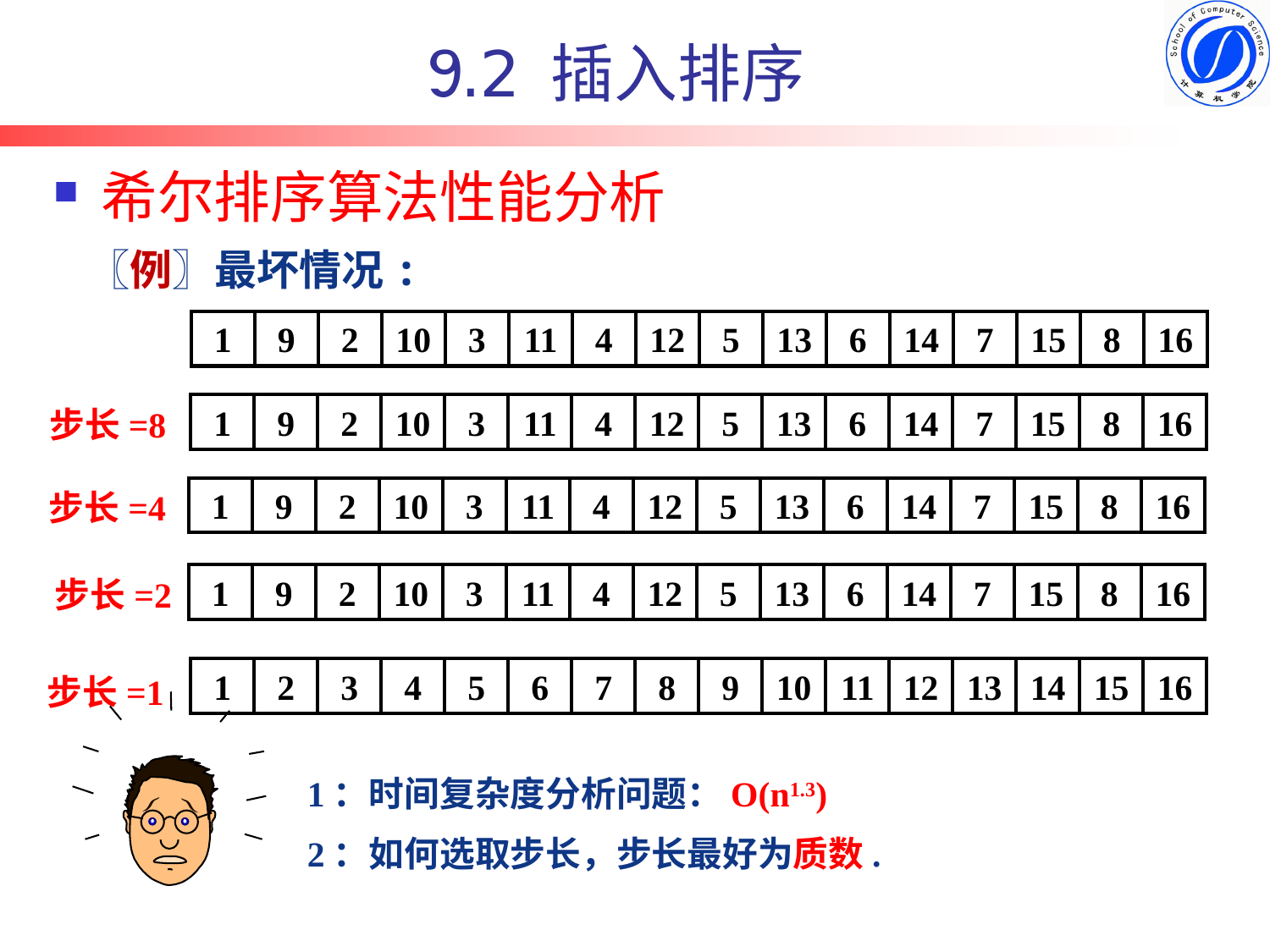

# 9.2 插入排序
希尔排序算法性能分析
〖例〗最坏情况:
1
9
2
10
3
11
4
12
5
13
6
14
7
15
8
16
1
9
2
10
3
11
4
12
5
13
6
14
7
15
8
16
步长=8
1
9
2
10
3
11
4
12
5
13
6
14
7
15
8
16
步长=4
1
9
2
10
3
11
4
12
5
13
6
14
7
15
8
16
步长=2
1
2
3
4
5
6
7
8
9
10
11
12
13
14
15
16
步长=1

1：时间复杂度分析问题：O(n1.3)
2：如何选取步长，步长最好为质数.